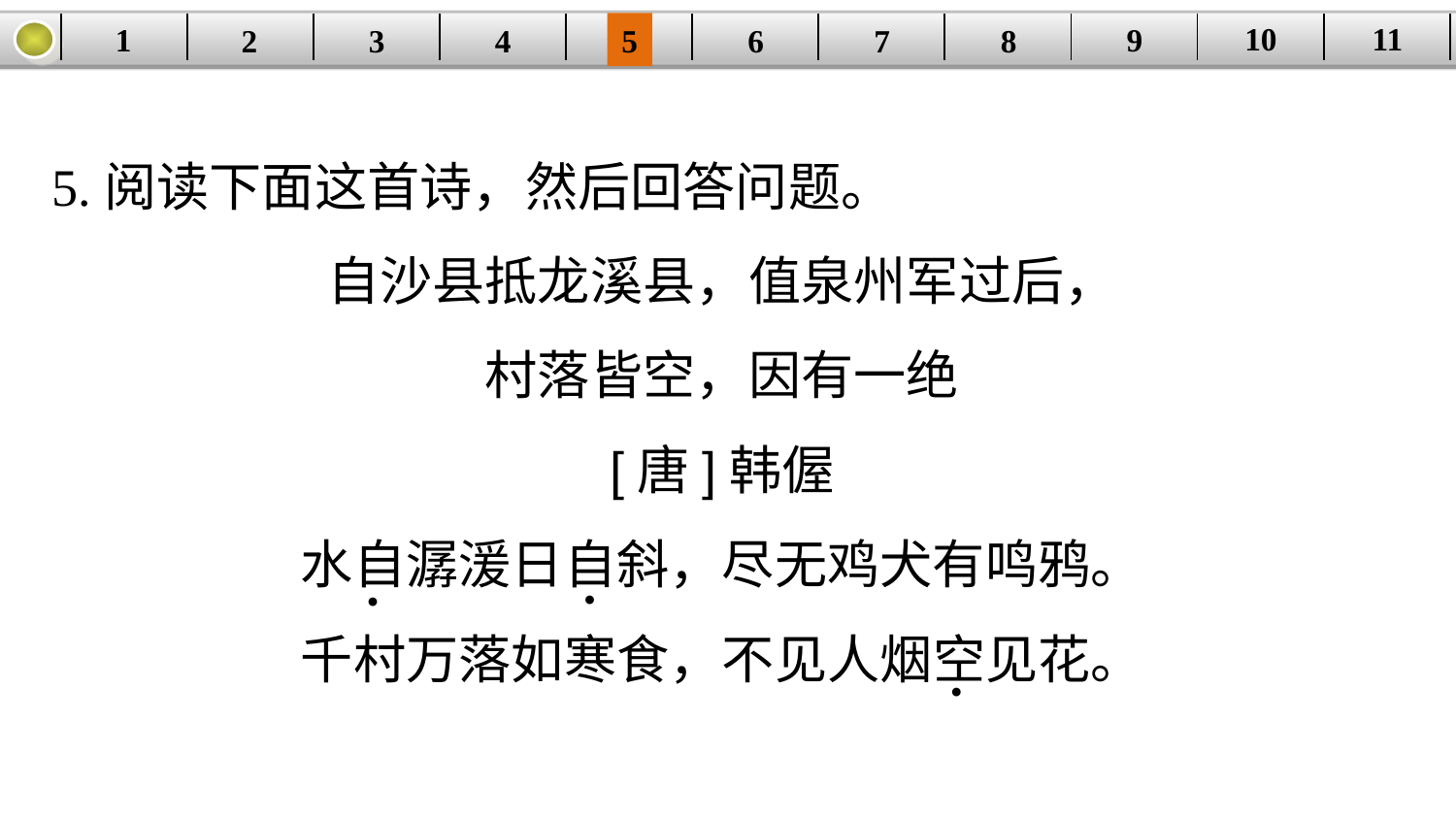

10

11
9
1
3
4
5
6
8
2
|  |  |  |  |  |  |  |  |  |  |  |
| --- | --- | --- | --- | --- | --- | --- | --- | --- | --- | --- |
7

5.阅读下面这首诗，然后回答问题。
自沙县抵龙溪县，值泉州军过后，
村落皆空，因有一绝
[唐]韩偓
水自潺湲日自斜，尽无鸡犬有鸣鸦。
千村万落如寒食，不见人烟空见花。
·
·
·